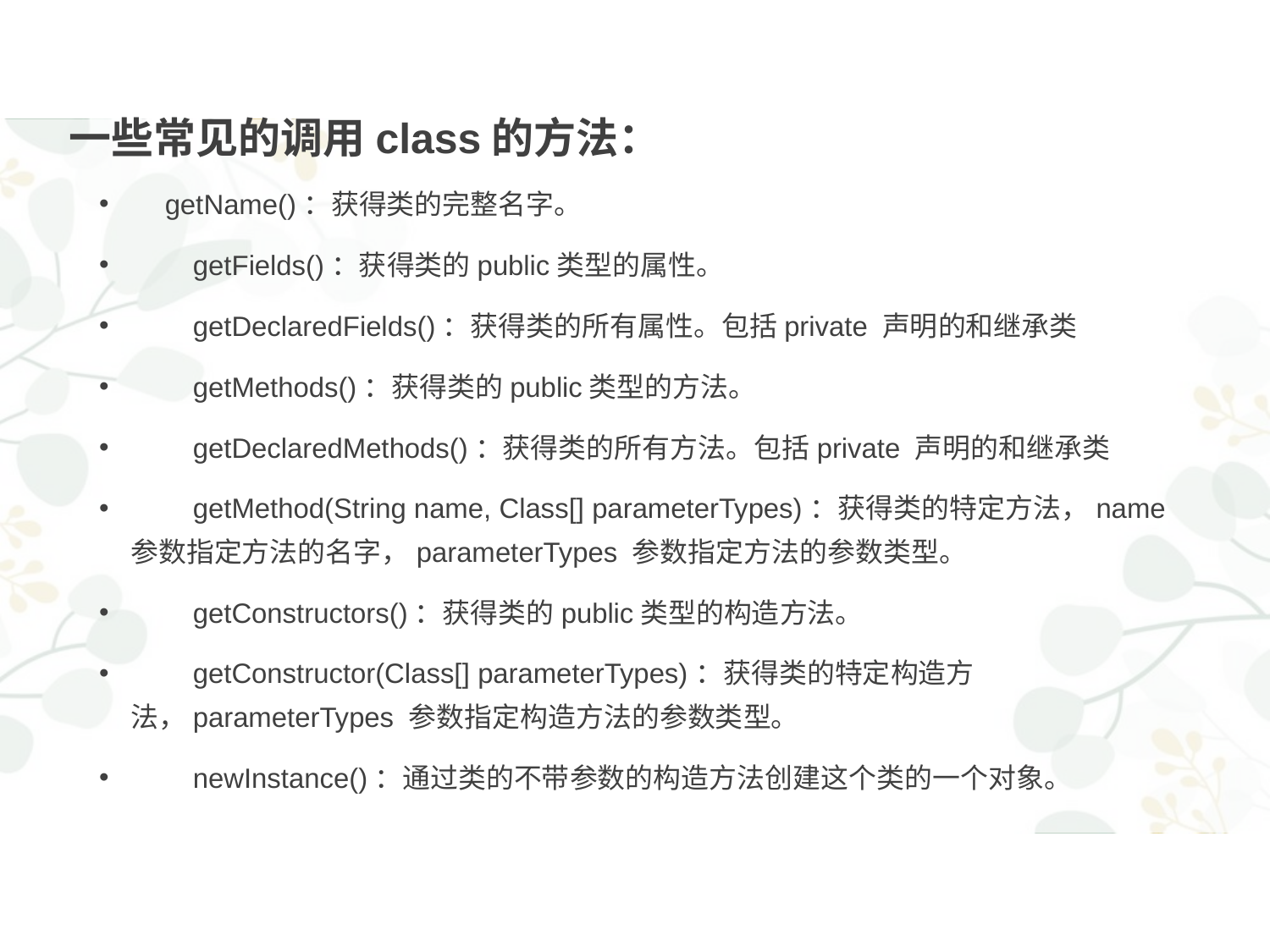

# 一些常见的调用class的方法：
　getName()：获得类的完整名字。
　　getFields()：获得类的public类型的属性。
　　getDeclaredFields()：获得类的所有属性。包括private 声明的和继承类
　　getMethods()：获得类的public类型的方法。
　　getDeclaredMethods()：获得类的所有方法。包括private 声明的和继承类
　　getMethod(String name, Class[] parameterTypes)：获得类的特定方法，name参数指定方法的名字，parameterTypes 参数指定方法的参数类型。
　　getConstructors()：获得类的public类型的构造方法。
　　getConstructor(Class[] parameterTypes)：获得类的特定构造方法，parameterTypes 参数指定构造方法的参数类型。
　　newInstance()：通过类的不带参数的构造方法创建这个类的一个对象。